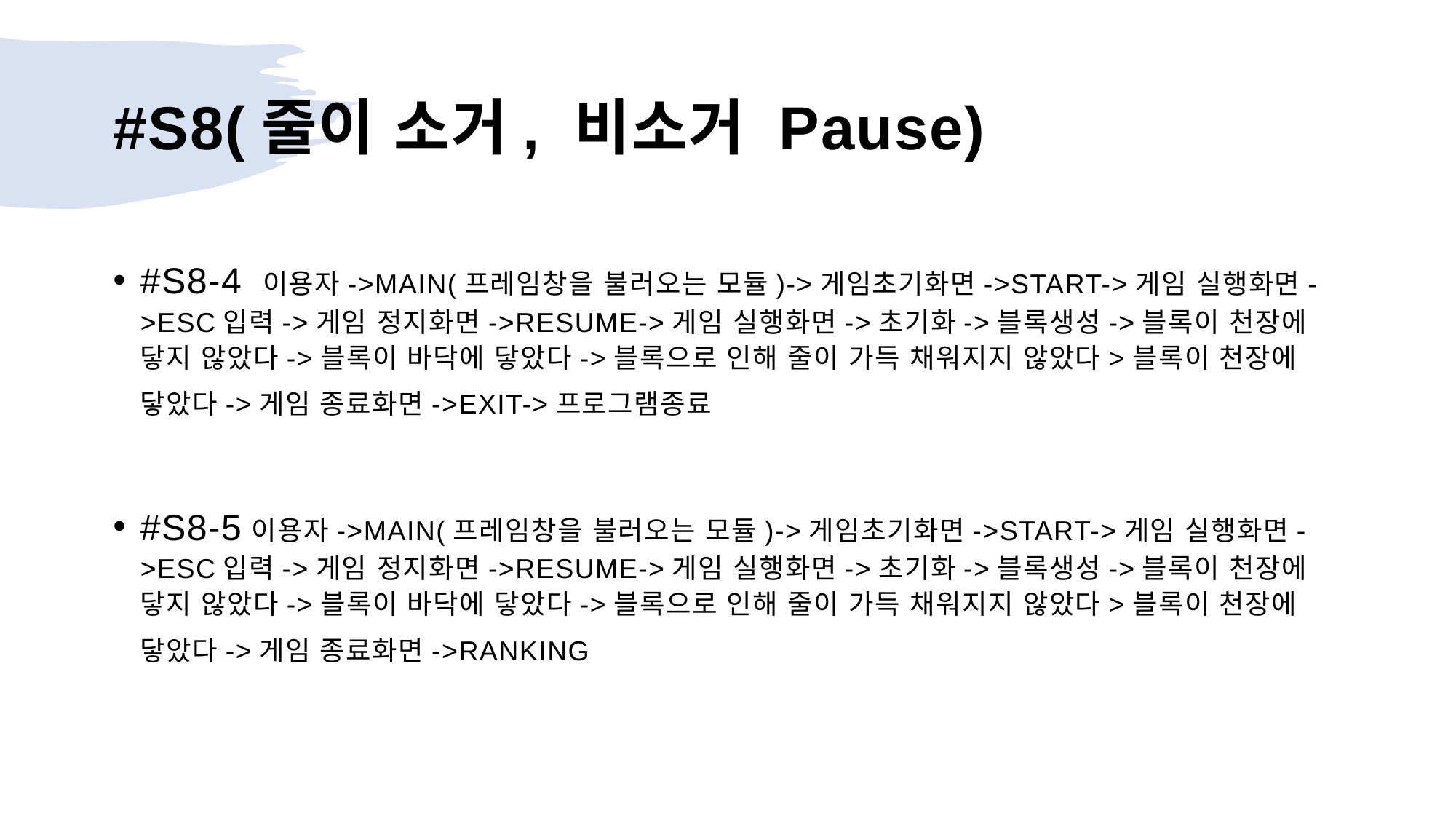

# #S8(줄이 소거, 비소거 Pause)
#S8-4 이용자->MAIN(프레임창을 불러오는 모듈)->게임초기화면->START->게임 실행화면->ESC입력->게임 정지화면->RESUME->게임 실행화면->초기화->블록생성->블록이 천장에 닿지 않았다->블록이 바닥에 닿았다->블록으로 인해 줄이 가득 채워지지 않았다>블록이 천장에 닿았다->게임 종료화면->EXIT->프로그램종료

#S8-5이용자->MAIN(프레임창을 불러오는 모듈)->게임초기화면->START->게임 실행화면->ESC입력->게임 정지화면->RESUME->게임 실행화면->초기화->블록생성->블록이 천장에 닿지 않았다->블록이 바닥에 닿았다->블록으로 인해 줄이 가득 채워지지 않았다>블록이 천장에 닿았다->게임 종료화면->RANKING